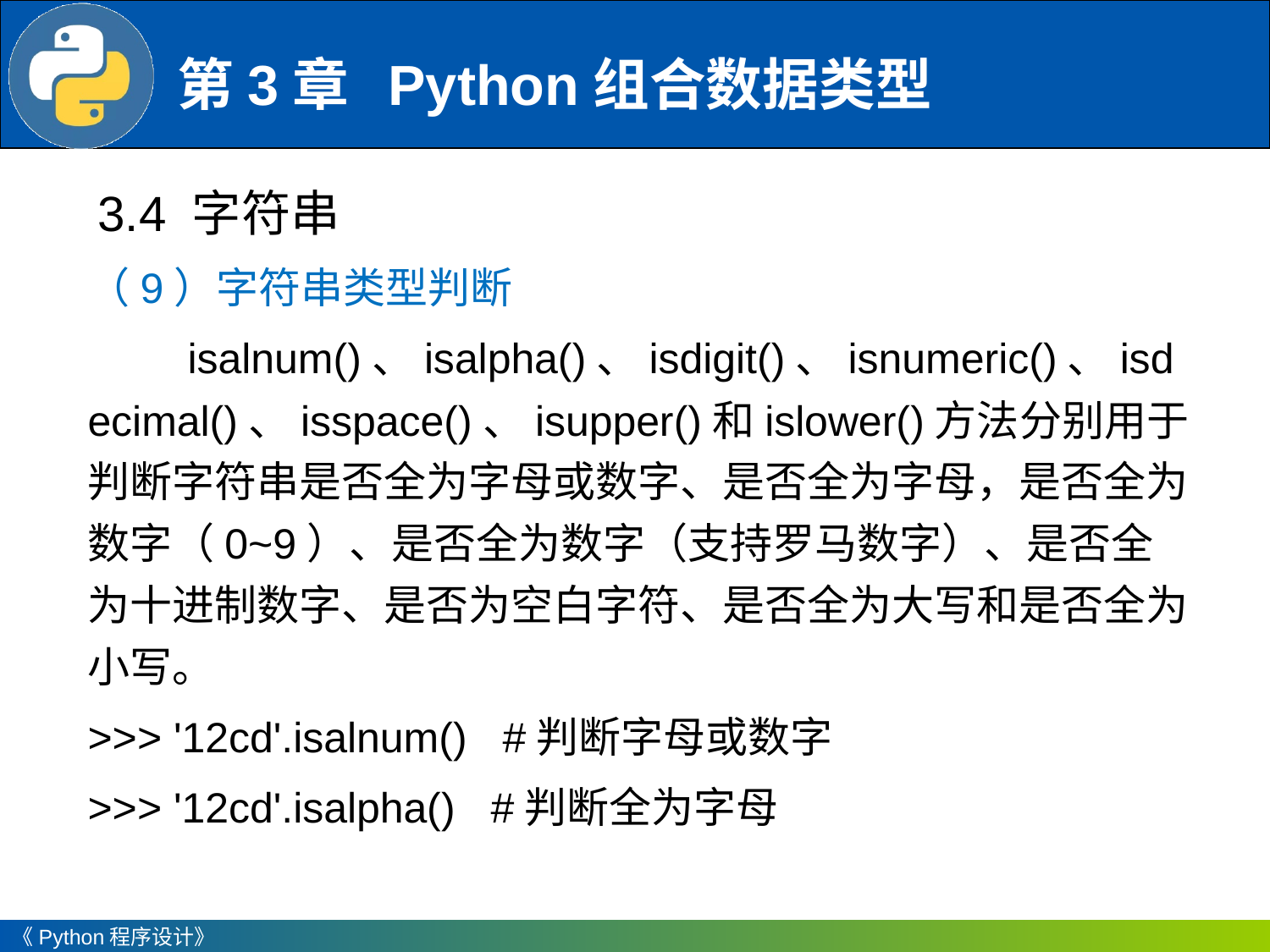

3.4 字符串
（9）字符串类型判断
isalnum()、isalpha()、isdigit()、isnumeric()、isdecimal()、isspace()、isupper()和islower()方法分别用于判断字符串是否全为字母或数字、是否全为字母，是否全为数字（0~9）、是否全为数字（支持罗马数字）、是否全为十进制数字、是否为空白字符、是否全为大写和是否全为小写。
>>> '12cd'.isalnum()   #判断字母或数字
>>> '12cd'.isalpha()   #判断全为字母